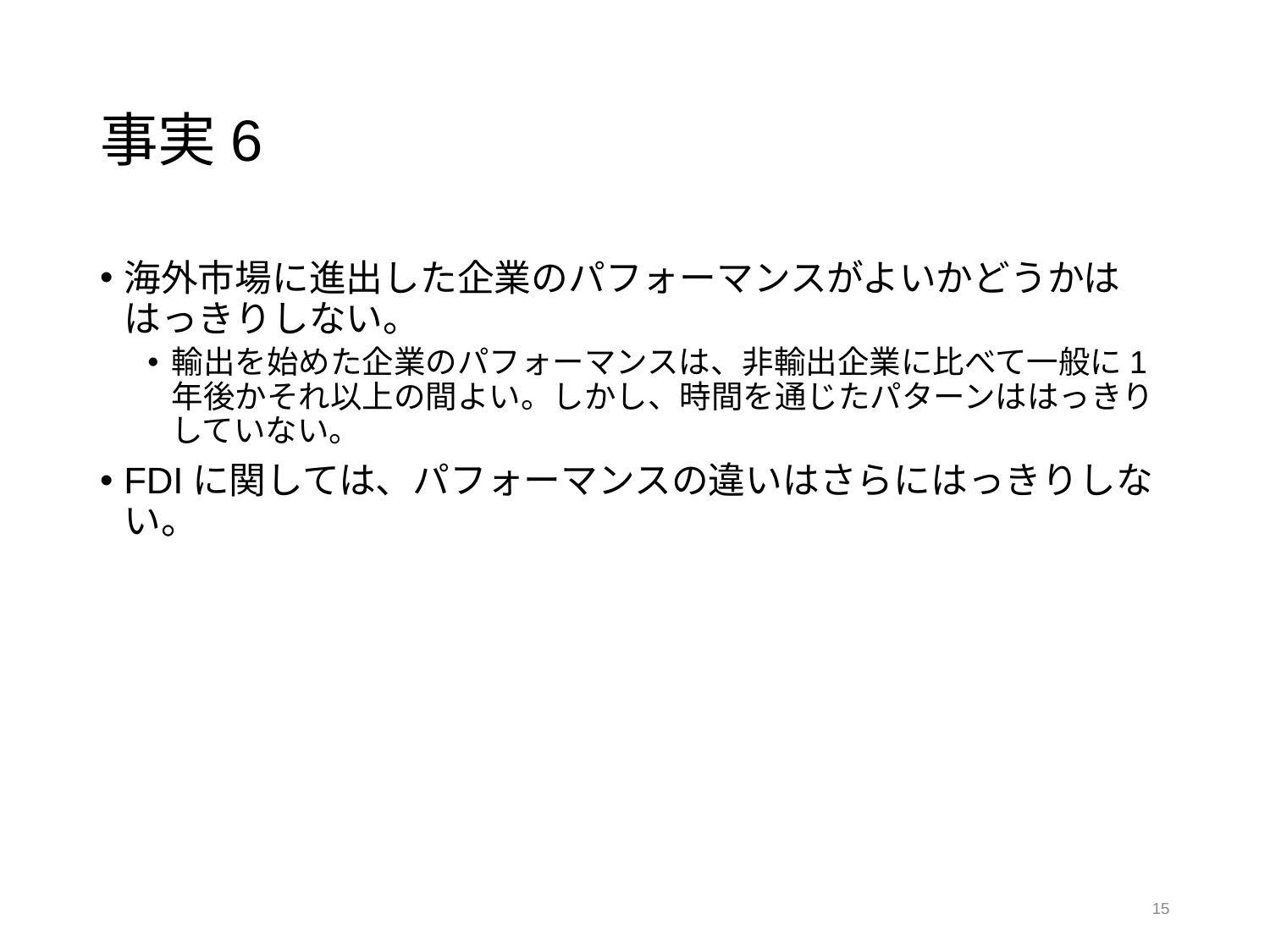

# 事実6
海外市場に進出した企業のパフォーマンスがよいかどうかははっきりしない。
輸出を始めた企業のパフォーマンスは、非輸出企業に比べて一般に1年後かそれ以上の間よい。しかし、時間を通じたパターンははっきりしていない。
FDIに関しては、パフォーマンスの違いはさらにはっきりしない。
15